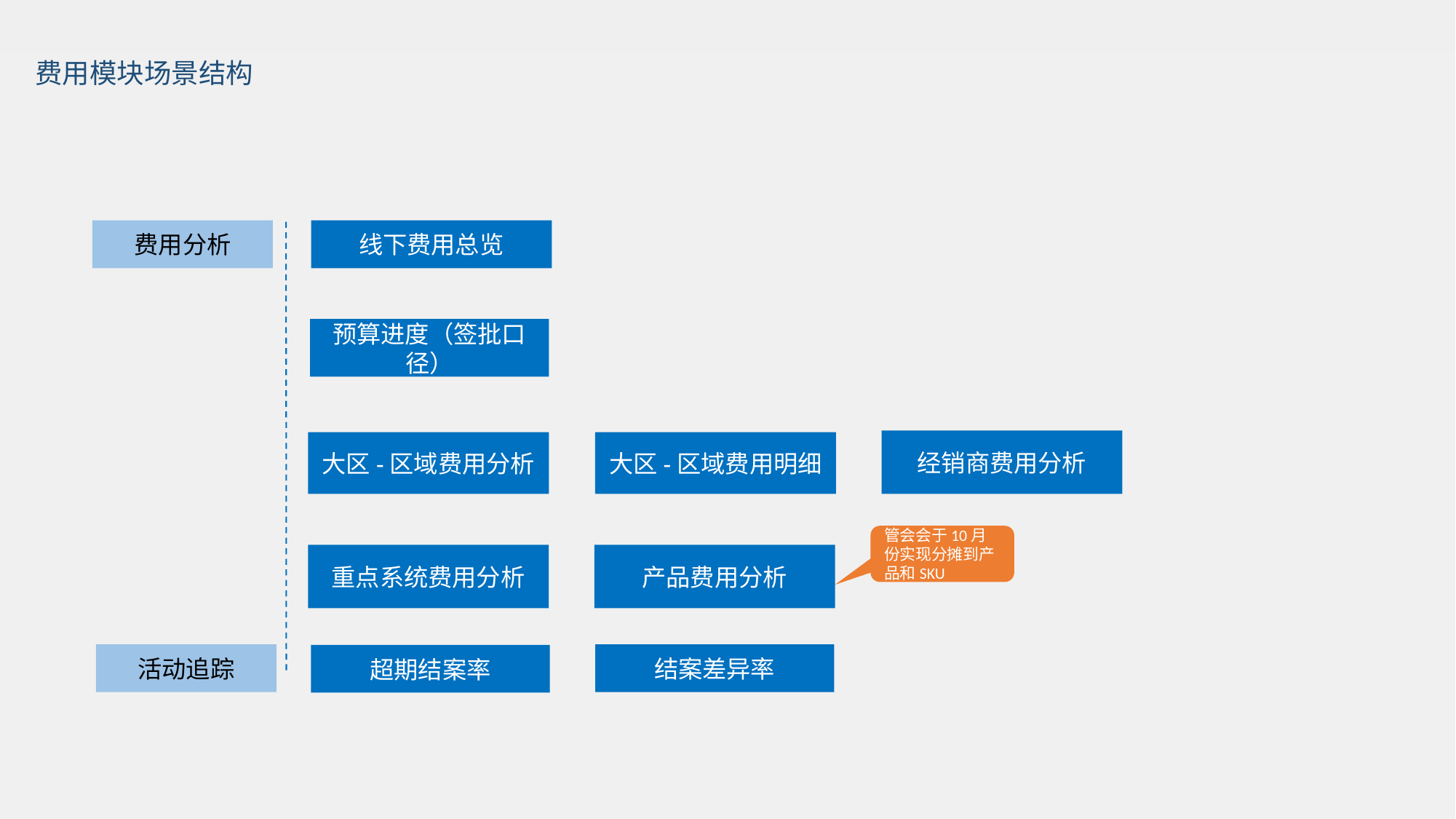

费用模块场景结构
费用分析
线下费用总览
预算进度（签批口径）
经销商费用分析
大区-区域费用分析
大区-区域费用明细
管会会于10月份实现分摊到产品和SKU
重点系统费用分析
产品费用分析
活动追踪
结案差异率
超期结案率